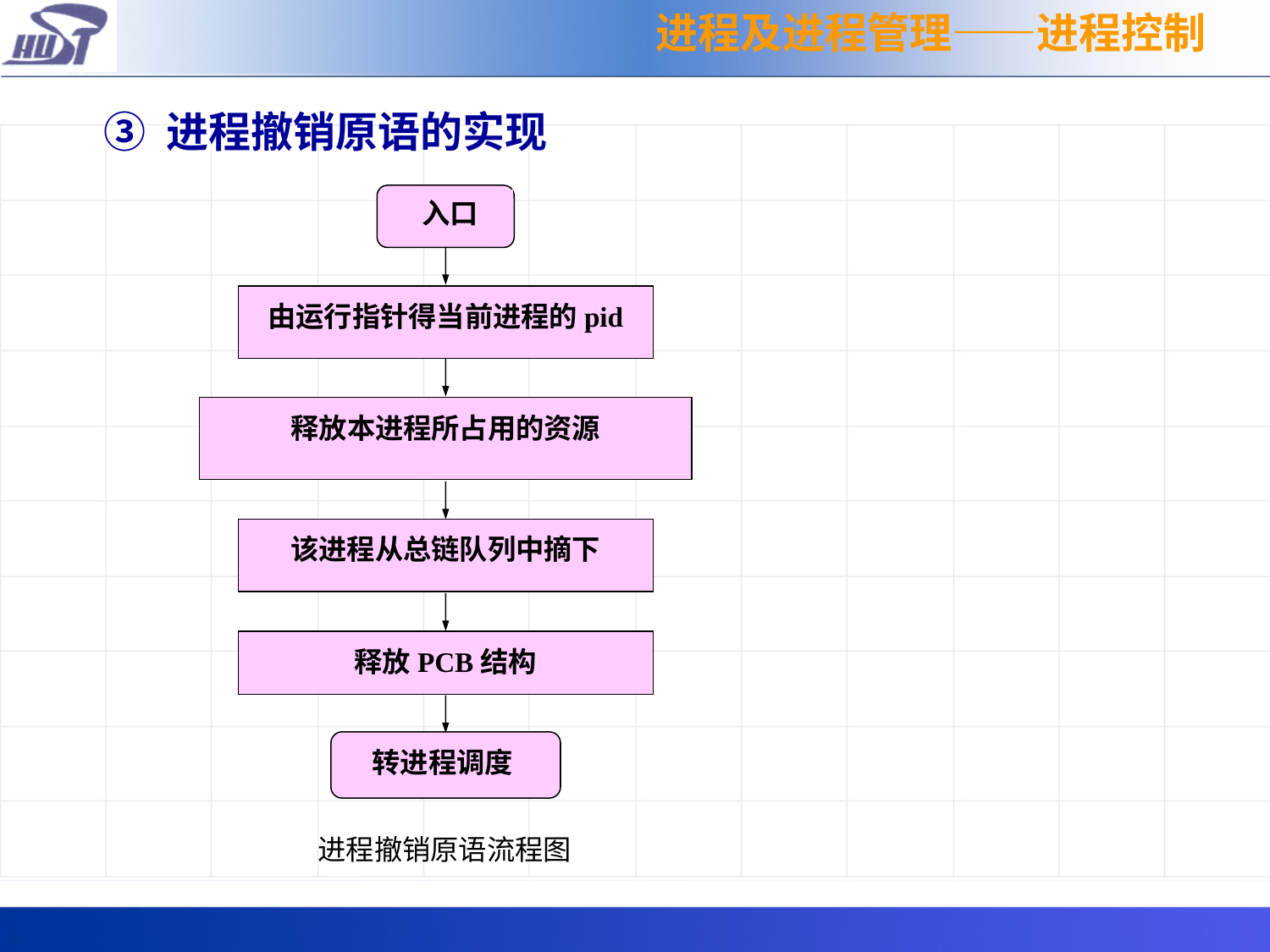

进程及进程管理——进程控制
③ 进程撤销原语的实现

入口

由运行指针得当前进程的pid

释放本进程所占用的资源

该进程从总链队列中摘下

释放PCB结构

转进程调度
进程撤销原语流程图